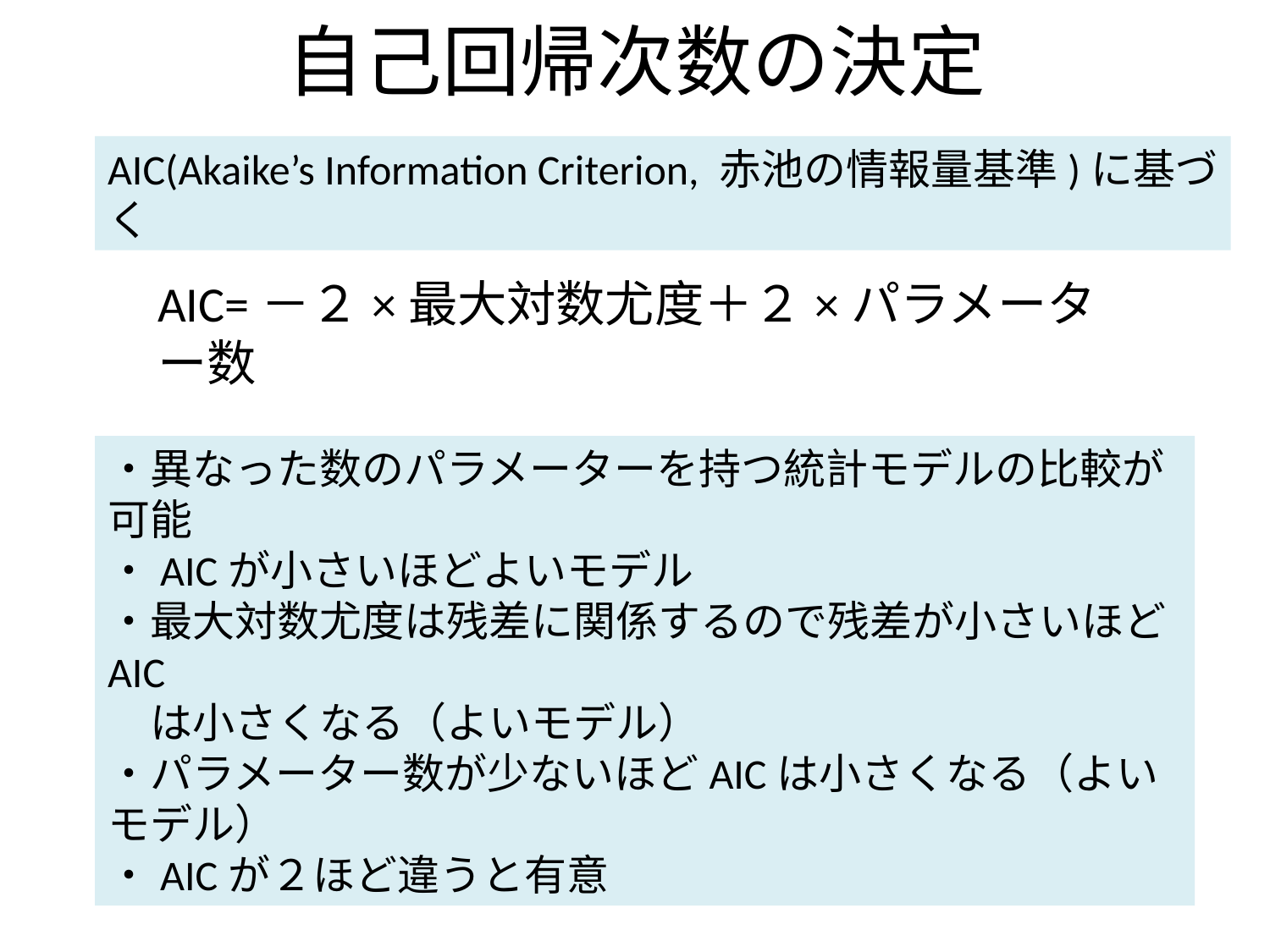

# 自己回帰次数の決定
AIC(Akaike’s Information Criterion, 赤池の情報量基準)に基づく
AIC=－２×最大対数尤度＋２×パラメーター数
・異なった数のパラメーターを持つ統計モデルの比較が可能
・AICが小さいほどよいモデル
・最大対数尤度は残差に関係するので残差が小さいほどAIC
　は小さくなる（よいモデル）
・パラメーター数が少ないほどAICは小さくなる（よいモデル）
・AICが２ほど違うと有意